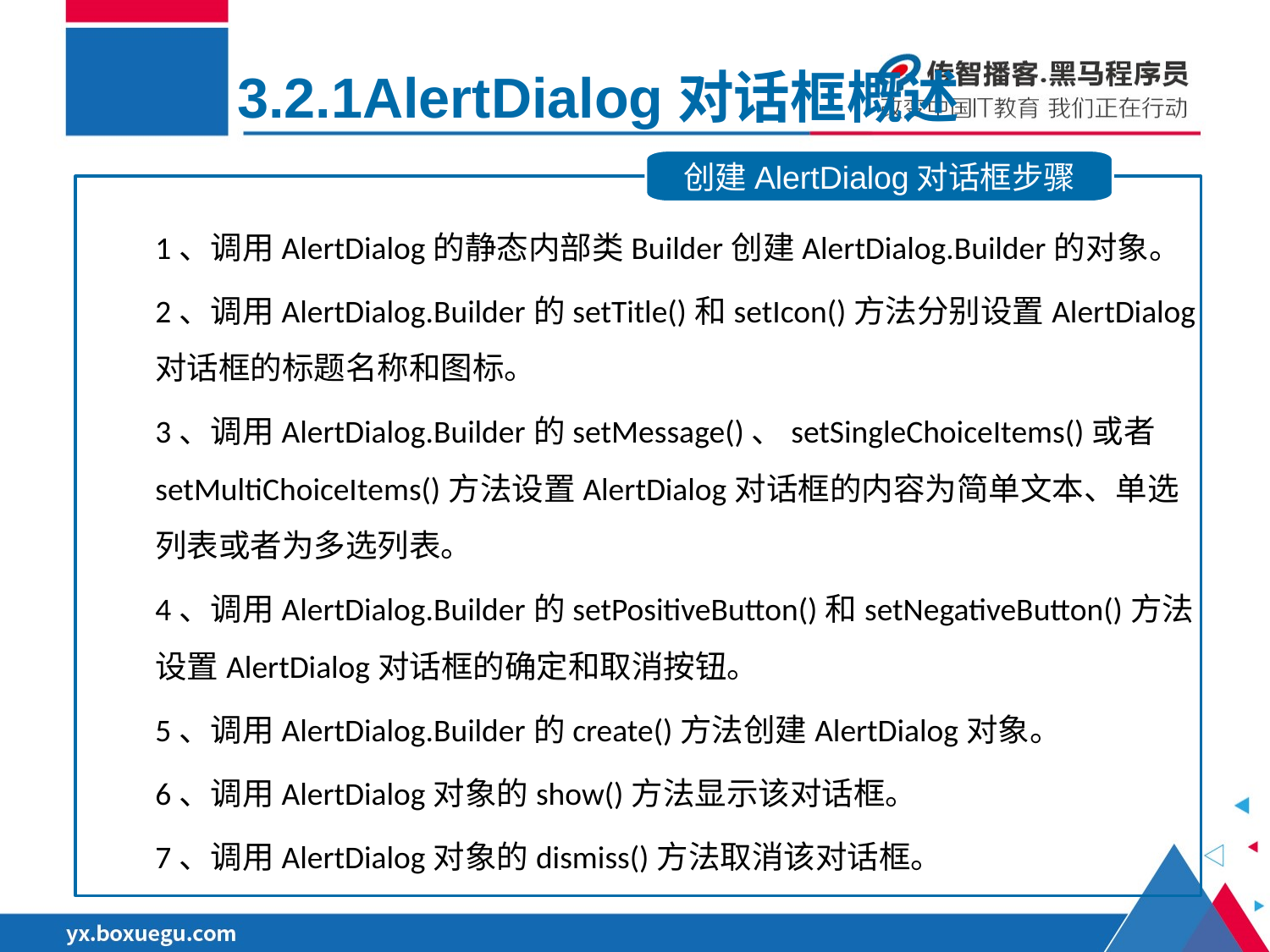

3.2.1AlertDialog对话框概述
创建AlertDialog对话框步骤

1、调用AlertDialog的静态内部类Builder创建AlertDialog.Builder的对象。
2、调用AlertDialog.Builder的setTitle()和setIcon()方法分别设置AlertDialog对话框的标题名称和图标。
3、调用AlertDialog.Builder的setMessage()、setSingleChoiceItems()或者setMultiChoiceItems()方法设置AlertDialog对话框的内容为简单文本、单选列表或者为多选列表。
4、调用AlertDialog.Builder的setPositiveButton()和setNegativeButton()方法设置AlertDialog对话框的确定和取消按钮。
5、调用AlertDialog.Builder的create()方法创建AlertDialog对象。
6、调用AlertDialog对象的show()方法显示该对话框。
7、调用AlertDialog对象的dismiss()方法取消该对话框。